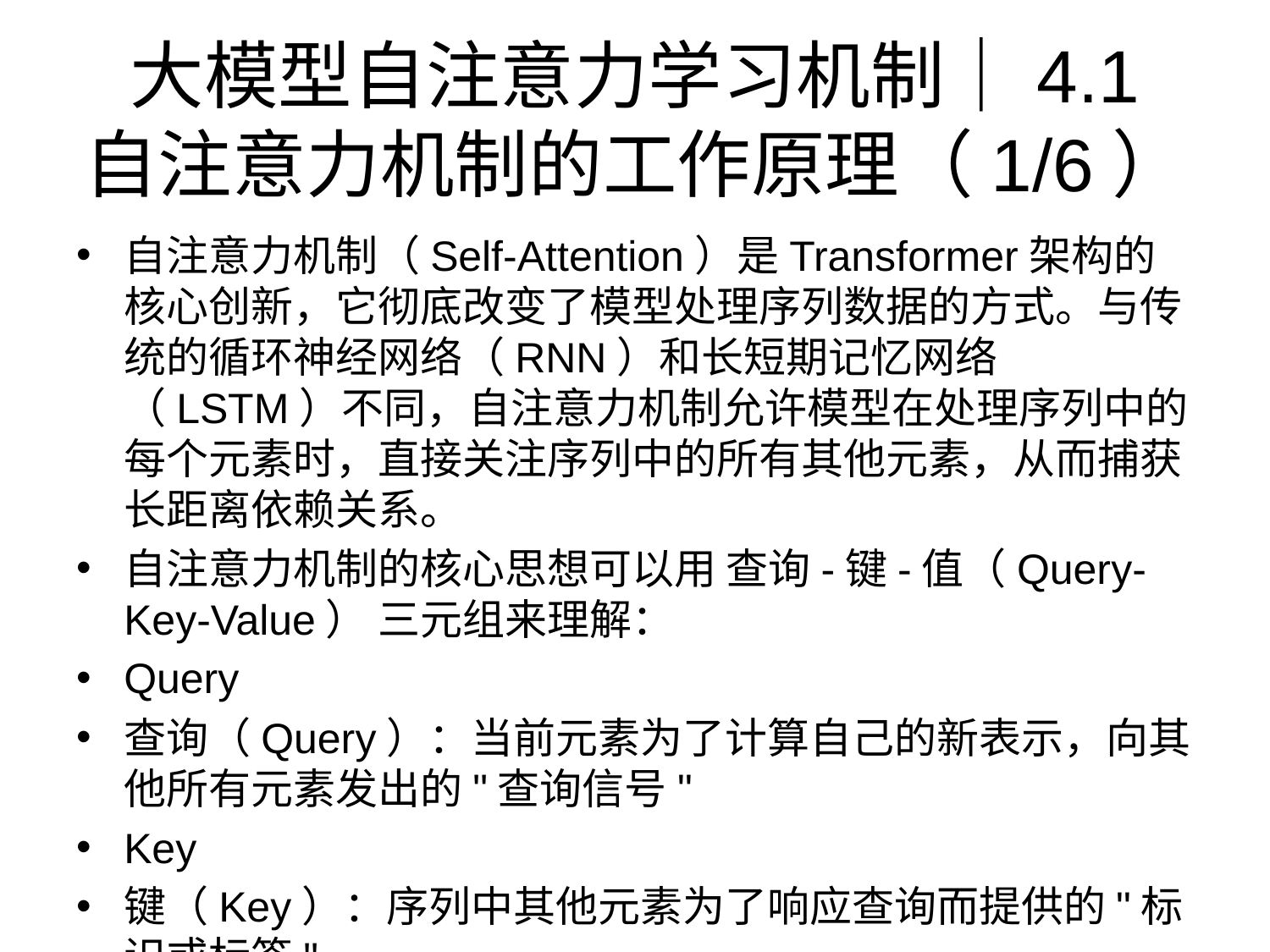

# 大模型自注意力学习机制｜4.1 自注意力机制的工作原理（1/6）
自注意力机制（Self-Attention）是Transformer架构的核心创新，它彻底改变了模型处理序列数据的方式。与传统的循环神经网络（RNN）和长短期记忆网络（LSTM）不同，自注意力机制允许模型在处理序列中的每个元素时，直接关注序列中的所有其他元素，从而捕获长距离依赖关系。
自注意力机制的核心思想可以用 查询-键-值（Query-Key-Value） 三元组来理解：
Query
查询（Query）：当前元素为了计算自己的新表示，向其他所有元素发出的"查询信号"
Key
键（Key）：序列中其他元素为了响应查询而提供的"标识或标签"
Value
值（Value）：序列中其他元素所携带的"实际内容或信息"